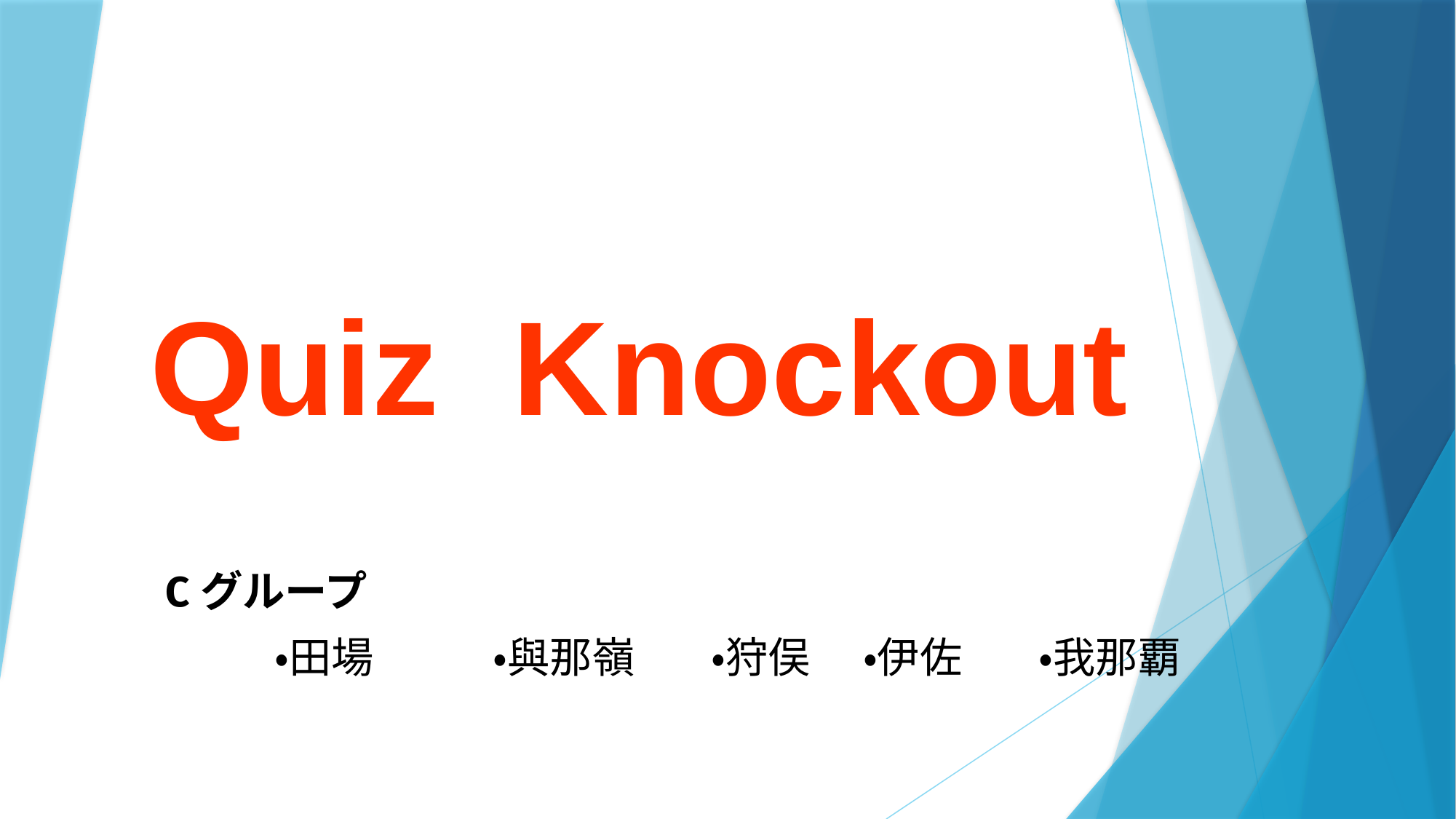

# Quiz  Knockout
Cグループ
	・田場		・與那嶺	・狩俣	　・伊佐	・我那覇